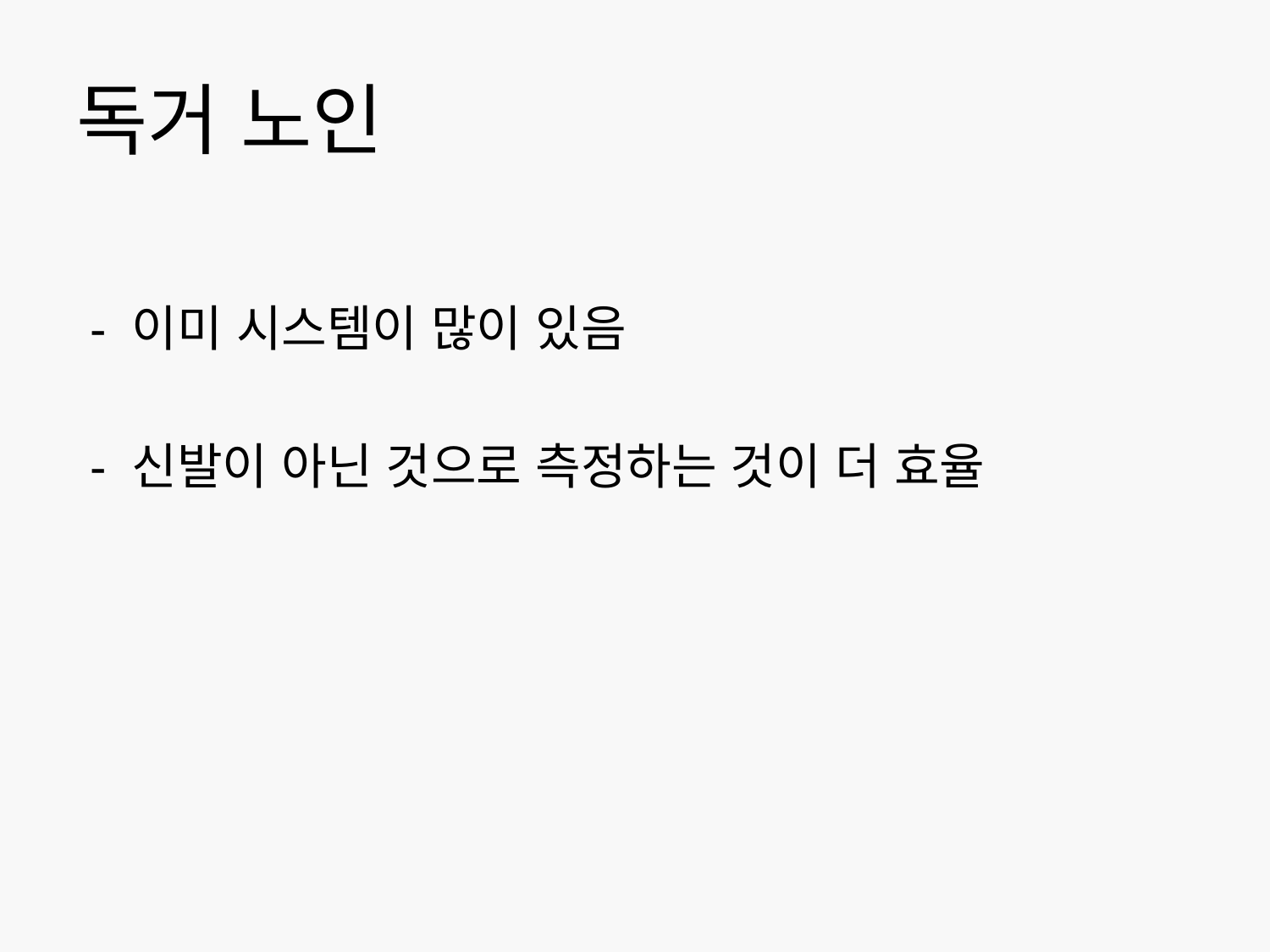

# 독거 노인

 - 이미 시스템이 많이 있음

 - 신발이 아닌 것으로 측정하는 것이 더 효율